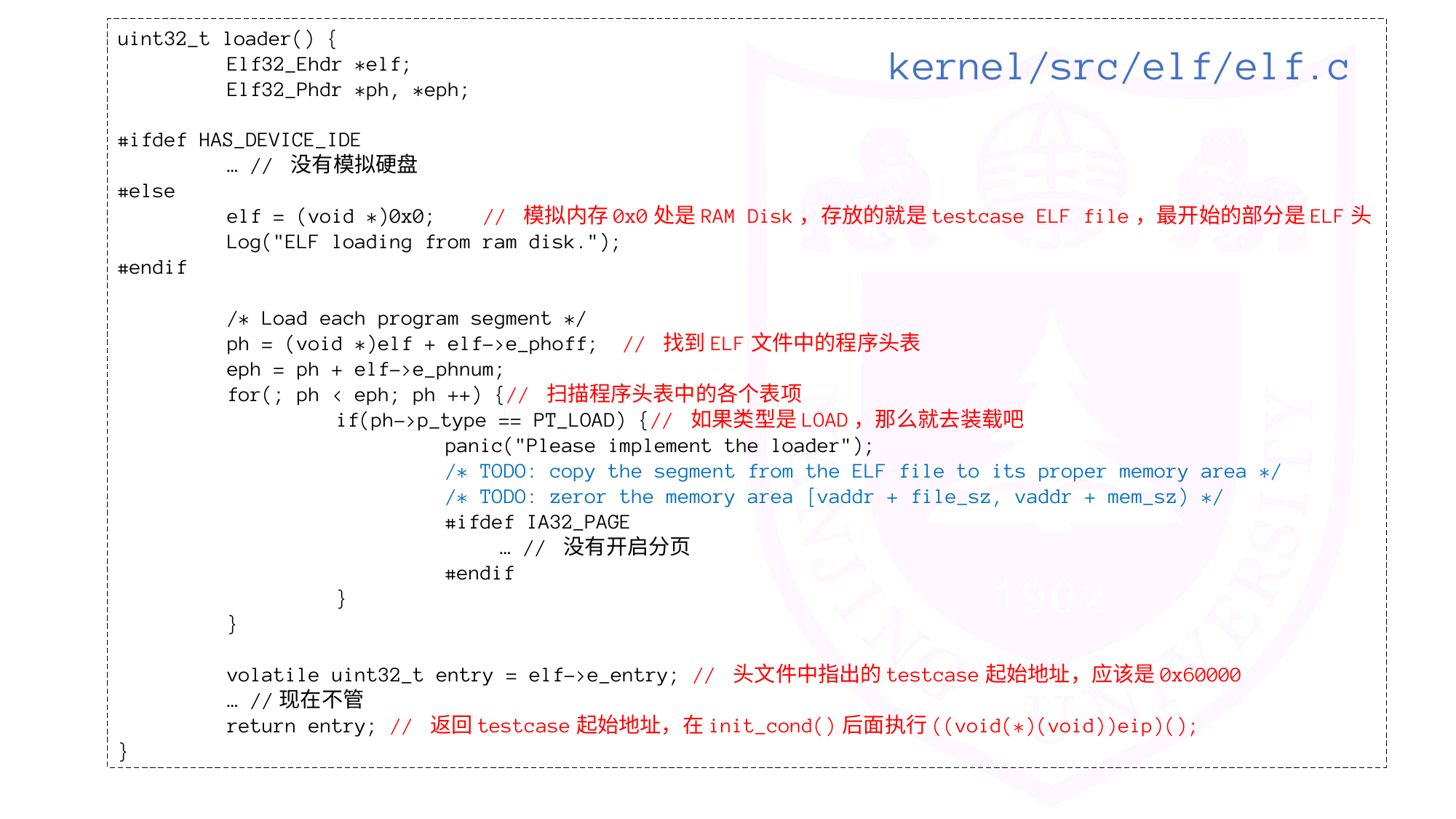

uint32_t loader() {
	Elf32_Ehdr *elf;
	Elf32_Phdr *ph, *eph;

#ifdef HAS_DEVICE_IDE
	… // 没有模拟硬盘
#else
	elf = (void *)0x0;    // 模拟内存0x0处是RAM Disk，存放的就是testcase ELF file，最开始的部分是ELF头
	Log("ELF loading from ram disk.");
#endif

	/* Load each program segment */
	ph = (void *)elf + elf->e_phoff;  // 找到ELF文件中的程序头表
	eph = ph + elf->e_phnum;
	for(; ph < eph; ph ++) {// 扫描程序头表中的各个表项
		if(ph->p_type == PT_LOAD) {// 如果类型是LOAD，那么就去装载吧
			panic("Please implement the loader");
			/* TODO: copy the segment from the ELF file to its proper memory area */
			/* TODO: zeror the memory area [vaddr + file_sz, vaddr + mem_sz) */
#ifdef IA32_PAGE
… // 没有开启分页
#endif
		}
	}

	volatile uint32_t entry = elf->e_entry; // 头文件中指出的testcase起始地址，应该是0x60000
	… //现在不管
	return entry; // 返回testcase起始地址，在init_cond()后面执行((void(*)(void))eip)();
}
kernel/src/elf/elf.c